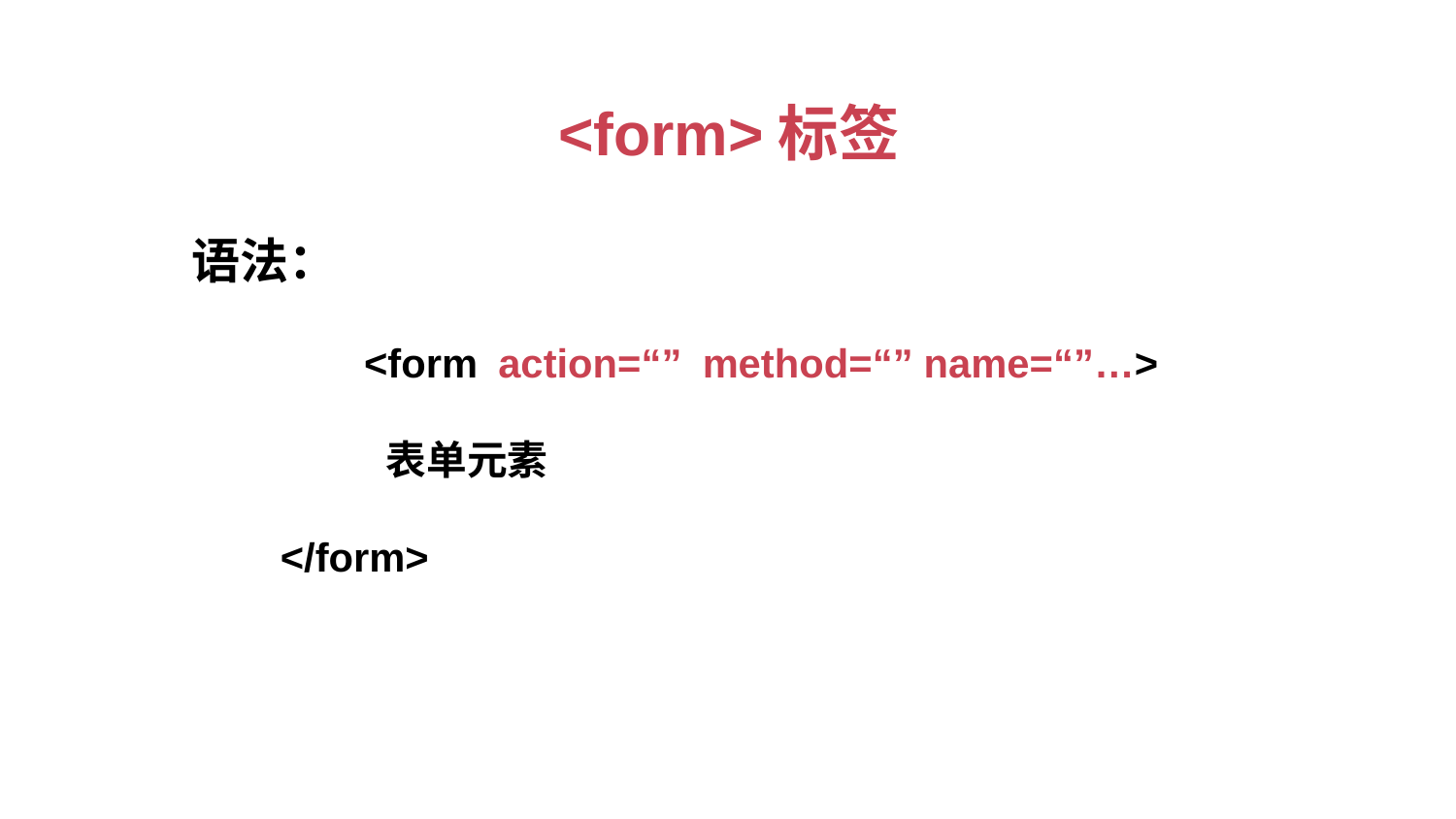

<form>标签
语法：
<form  action=“”  method=“” name=“”…>
表单元素
</form>